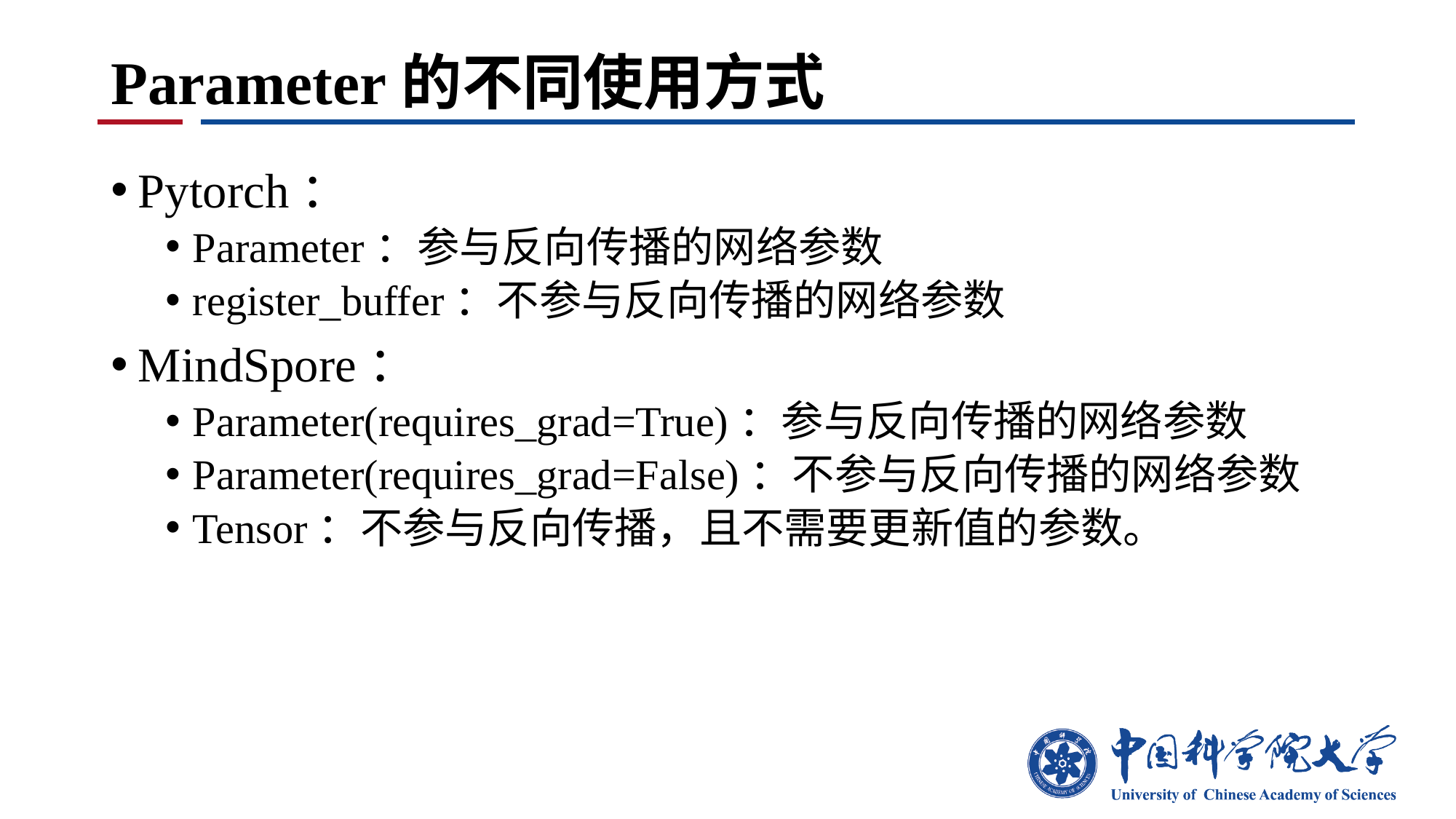

# Parameter的不同使用方式
Pytorch：
Parameter：参与反向传播的网络参数
register_buffer：不参与反向传播的网络参数
MindSpore：
Parameter(requires_grad=True)：参与反向传播的网络参数
Parameter(requires_grad=False)：不参与反向传播的网络参数
Tensor：不参与反向传播，且不需要更新值的参数。